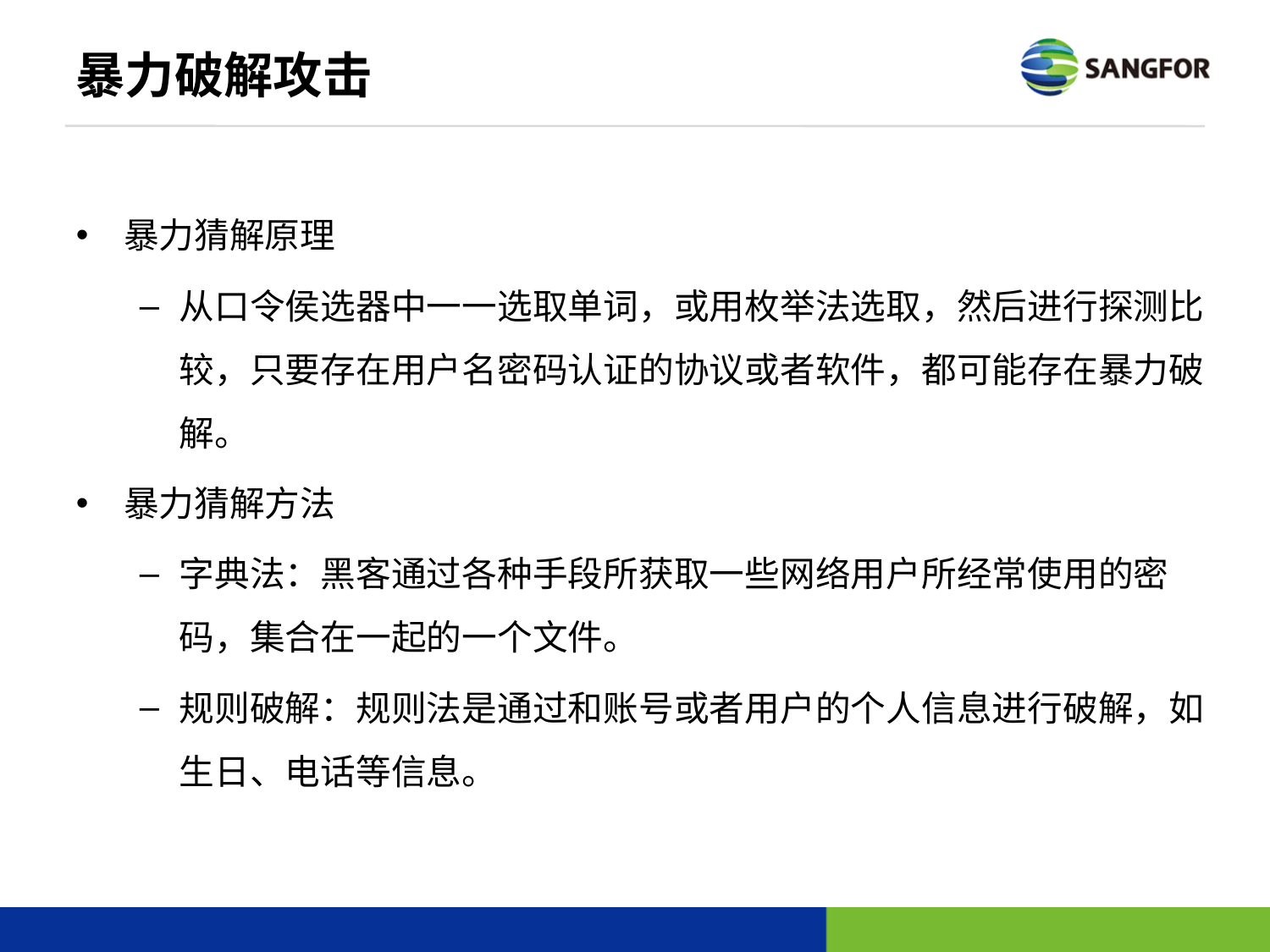

# 暴力破解攻击
暴力猜解原理
从口令侯选器中一一选取单词，或用枚举法选取，然后进行探测比较，只要存在用户名密码认证的协议或者软件，都可能存在暴力破解。
暴力猜解方法
字典法：黑客通过各种手段所获取一些网络用户所经常使用的密码，集合在一起的一个文件。
规则破解：规则法是通过和账号或者用户的个人信息进行破解，如生日、电话等信息。